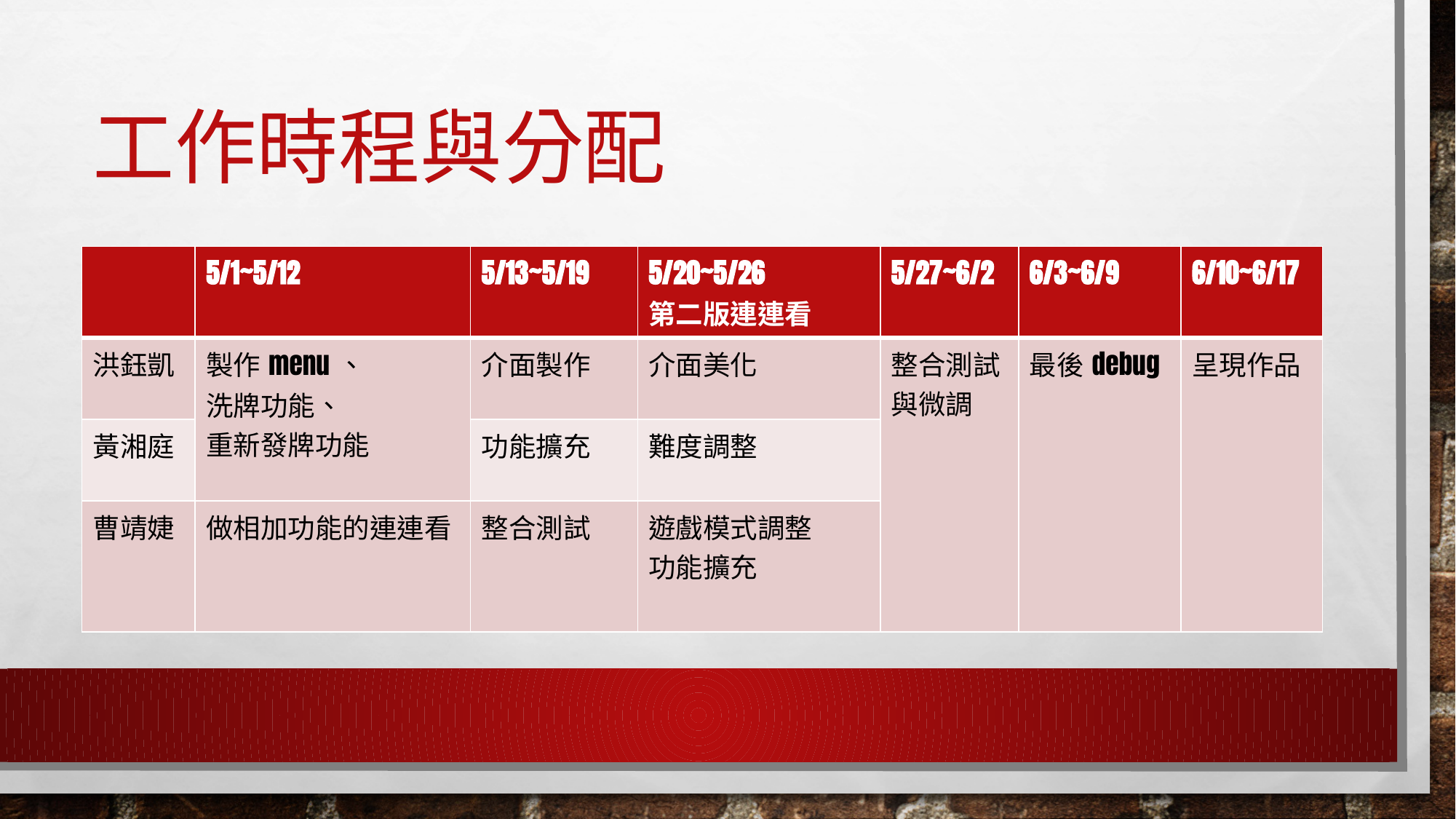

# 工作時程與分配
|  | 5/1~5/12 | 5/13~5/19 | 5/20~5/26 第二版連連看 | 5/27~6/2 | 6/3~6/9 | 6/10~6/17 |
| --- | --- | --- | --- | --- | --- | --- |
| 洪鈺凱 | 製作menu、 洗牌功能、 重新發牌功能 | 介面製作 | 介面美化 | 整合測試 與微調 | 最後debug | 呈現作品 |
| 黃湘庭 |  | 功能擴充 | 難度調整 |  |  |  |
| 曹靖婕 | 做相加功能的連連看 | 整合測試 | 遊戲模式調整 功能擴充 |  |  |  |